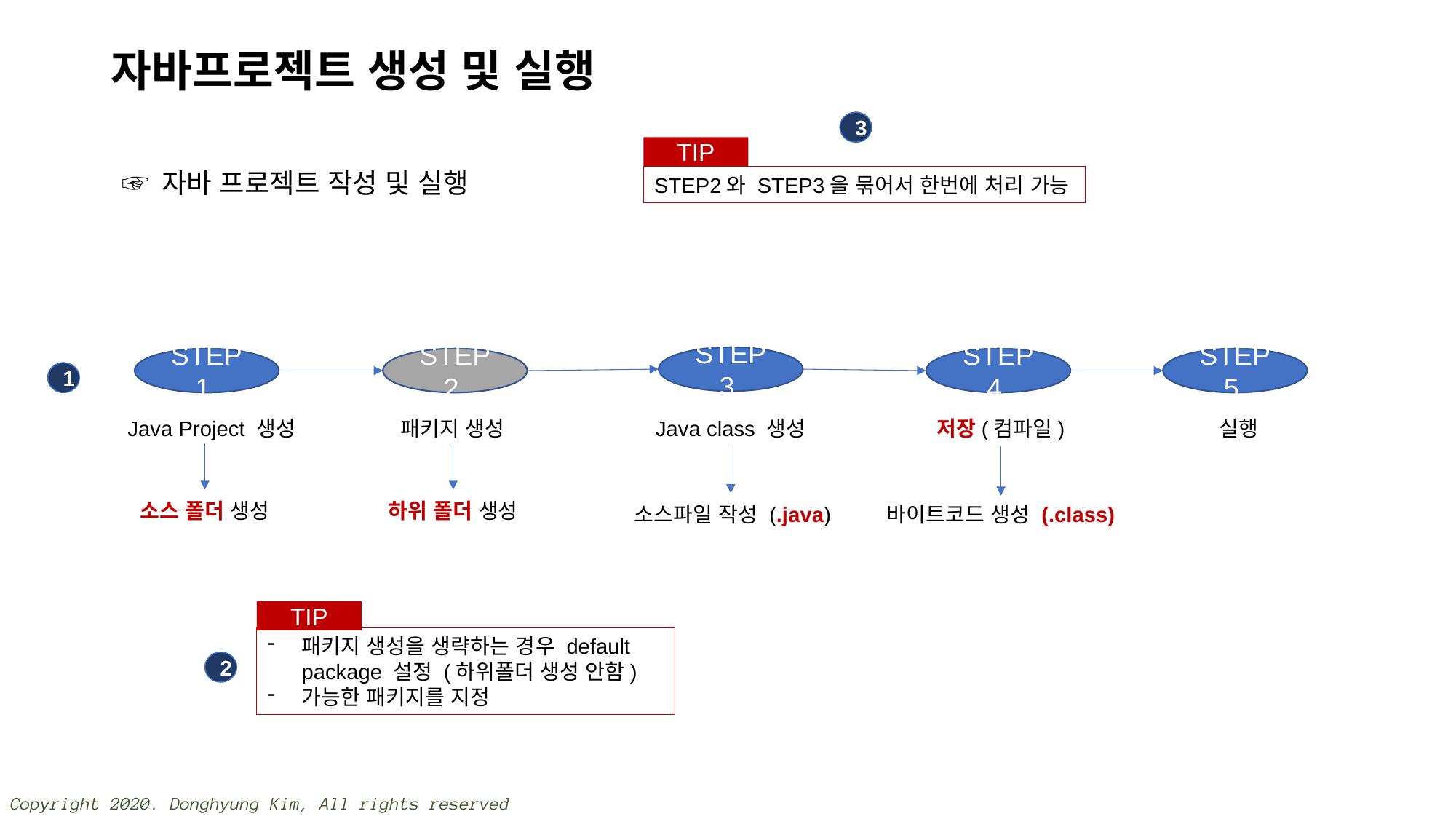

# 자바프로젝트 생성 및 실행
3
TIP
STEP2와 STEP3을 묶어서 한번에 처리 가능
☞ 자바 프로젝트 작성 및 실행
STEP3.
STEP1.
STEP2.
STEP4.
STEP5.
1
Java class 생성
저장(컴파일)
실행
Java Project 생성
패키지 생성
소스 폴더 생성
하위 폴더 생성
소스파일 작성 (.java)
바이트코드 생성 (.class)
TIP
패키지 생성을 생략하는 경우 default package 설정 (하위폴더 생성 안함)
가능한 패키지를 지정
2